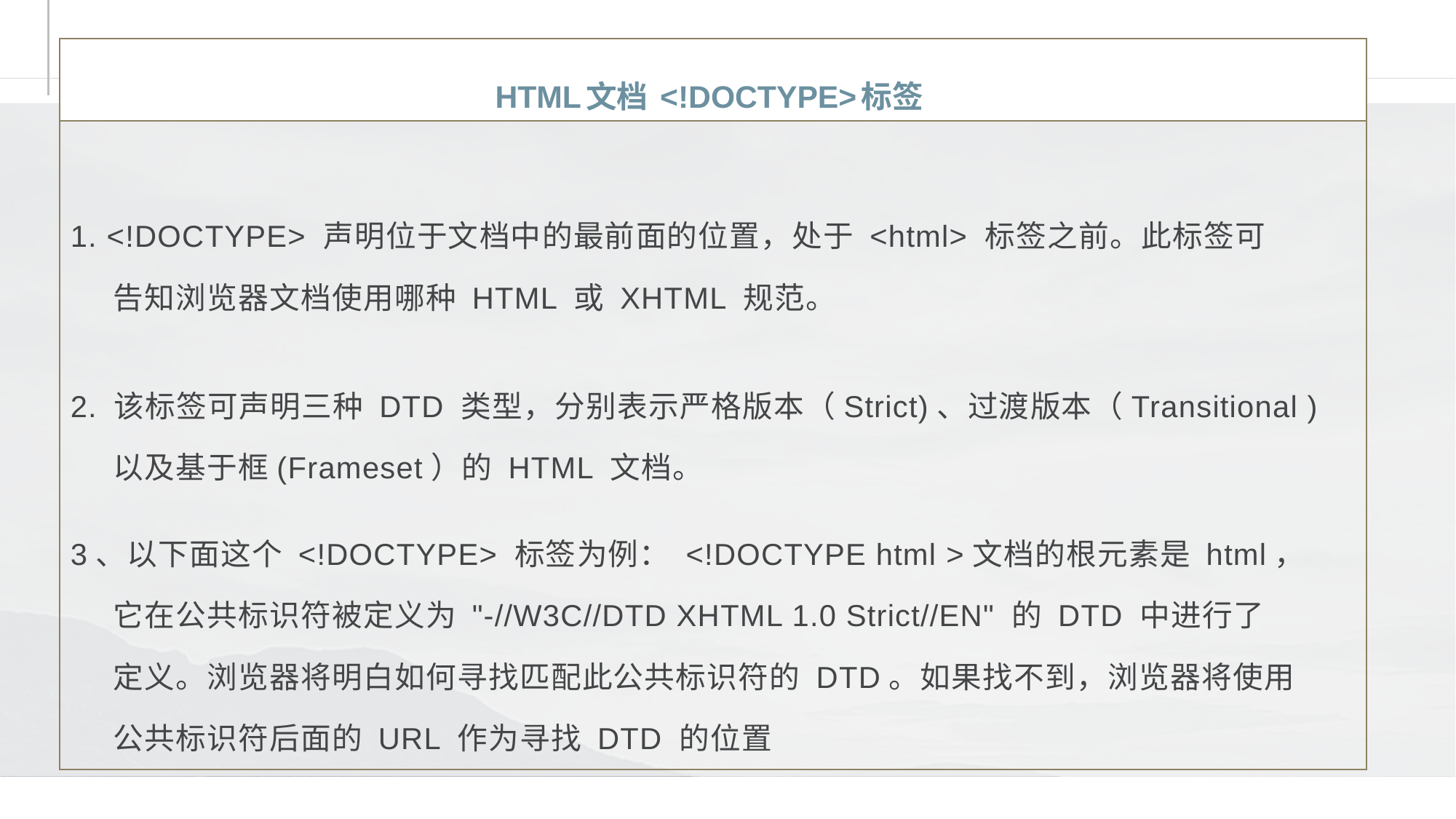

# HTML文档 <!DOCTYPE>标签

1. <!DOCTYPE> 声明位于文档中的最前面的位置，处于 <html> 标签之前。此标签可

	告知浏览器文档使用哪种 HTML 或 XHTML 规范。

2. 该标签可声明三种 DTD 类型，分别表示严格版本（Strict)、过渡版本（Transitional )

	以及基于框(Frameset）的 HTML 文档。

3、以下面这个 <!DOCTYPE> 标签为例： <!DOCTYPE html >文档的根元素是 html，

	它在公共标识符被定义为 "-//W3C//DTD XHTML 1.0 Strict//EN" 的 DTD 中进行了

	定义。浏览器将明白如何寻找匹配此公共标识符的 DTD。如果找不到，浏览器将使用

	公共标识符后面的 URL 作为寻找 DTD 的位置